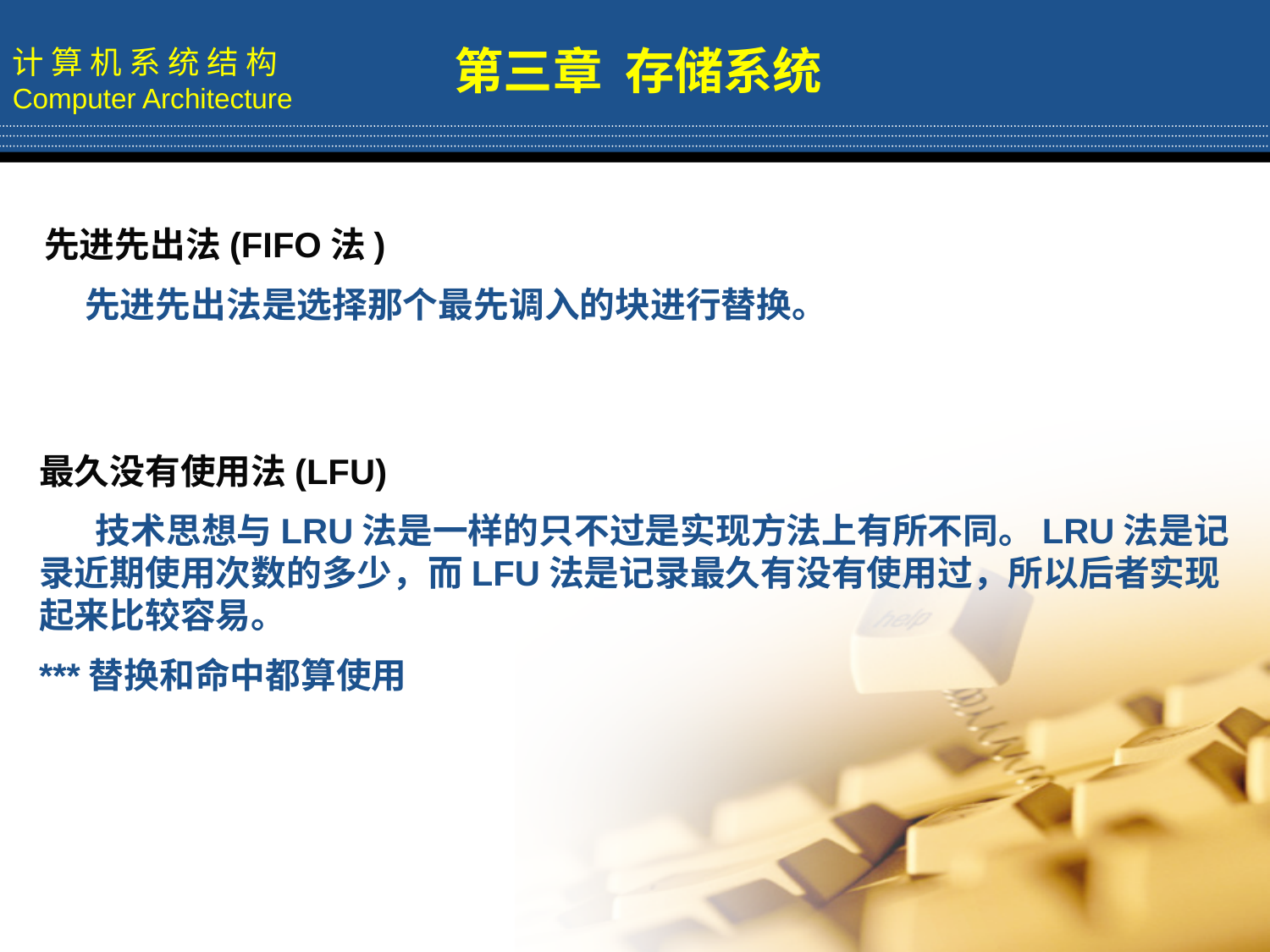

第三章  存储系统
先进先出法(FIFO法)
    先进先出法是选择那个最先调入的块进行替换。
最久没有使用法(LFU)
      技术思想与LRU法是一样的只不过是实现方法上有所不同。LRU法是记录近期使用次数的多少，而LFU法是记录最久有没有使用过，所以后者实现起来比较容易。
***替换和命中都算使用